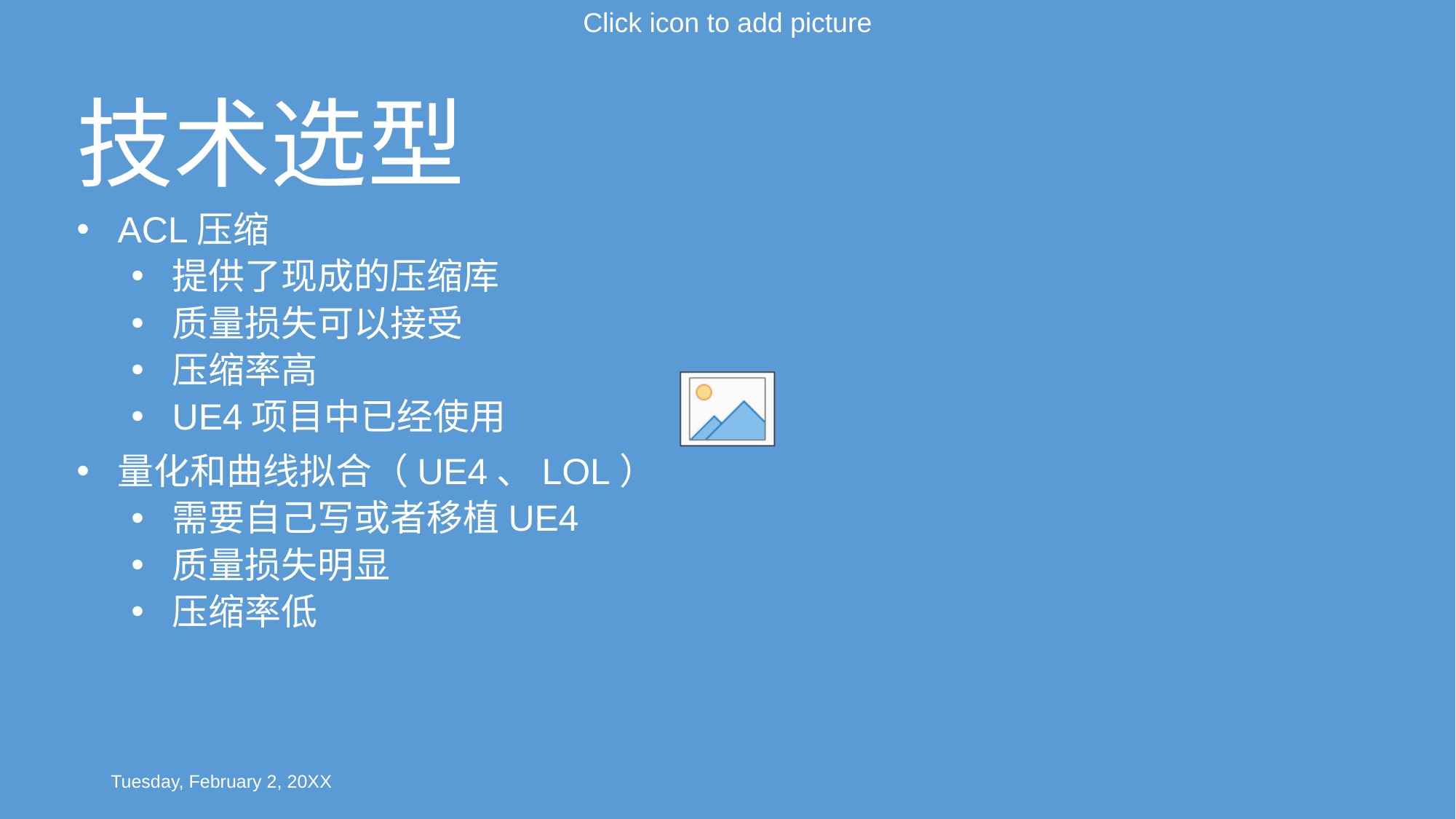

# 技术选型
ACL压缩
提供了现成的压缩库
质量损失可以接受
压缩率高
UE4项目中已经使用
量化和曲线拟合（UE4、LOL）
需要自己写或者移植UE4
质量损失明显
压缩率低

Tuesday, February 2, 20XX
Sample Footer Text
9